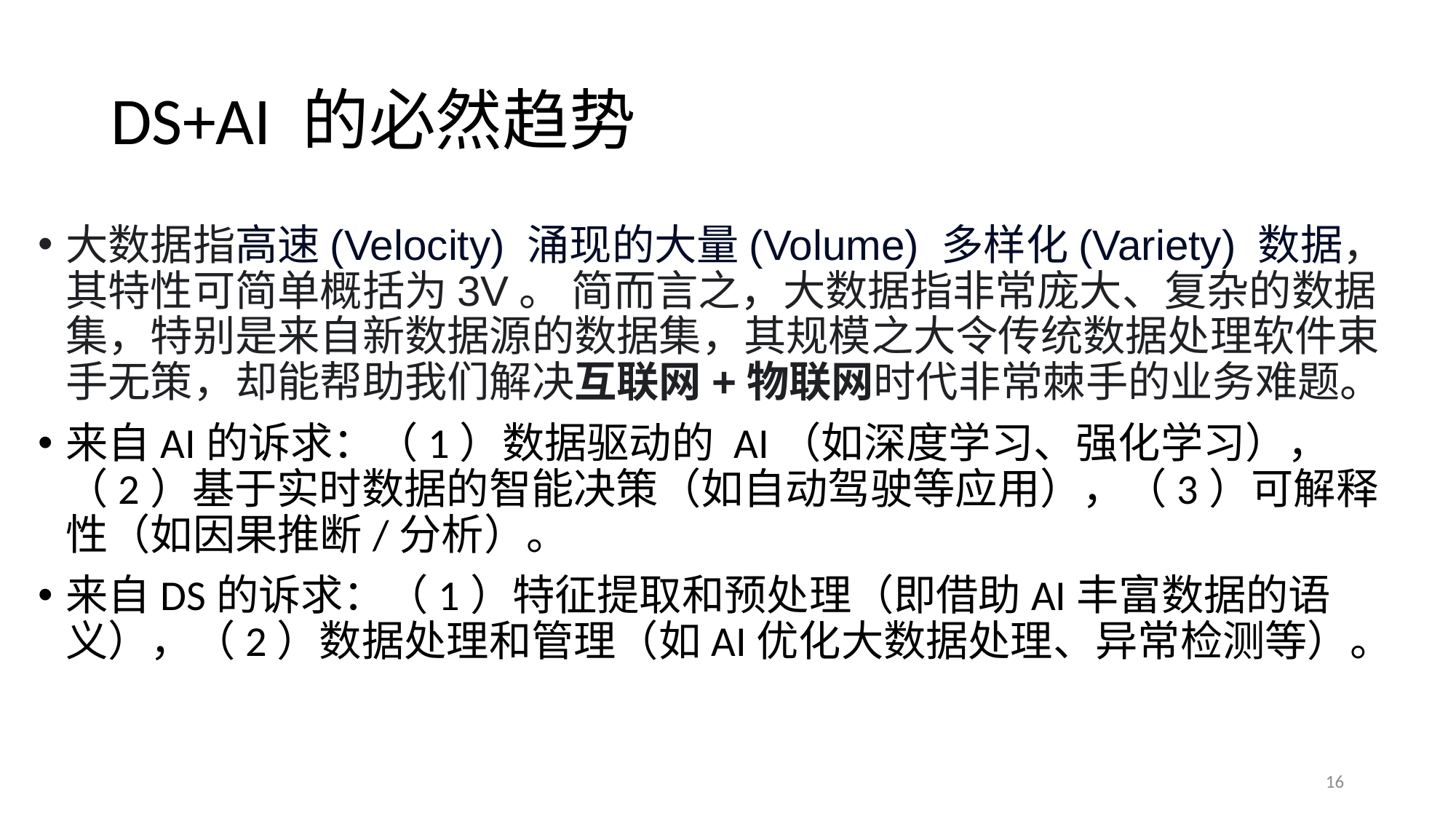

# DS+AI 的必然趋势
大数据指高速(Velocity) 涌现的大量(Volume) 多样化(Variety) 数据，其特性可简单概括为3V。 简而言之，大数据指非常庞大、复杂的数据集，特别是来自新数据源的数据集，其规模之大令传统数据处理软件束手无策，却能帮助我们解决互联网+物联网时代非常棘手的业务难题。
来自AI的诉求：（1）数据驱动的 AI（如深度学习、强化学习），（2）基于实时数据的智能决策（如自动驾驶等应用），（3）可解释性（如因果推断/分析）。
来自DS的诉求：（1）特征提取和预处理（即借助AI丰富数据的语义），（2）数据处理和管理（如AI优化大数据处理、异常检测等）。
16